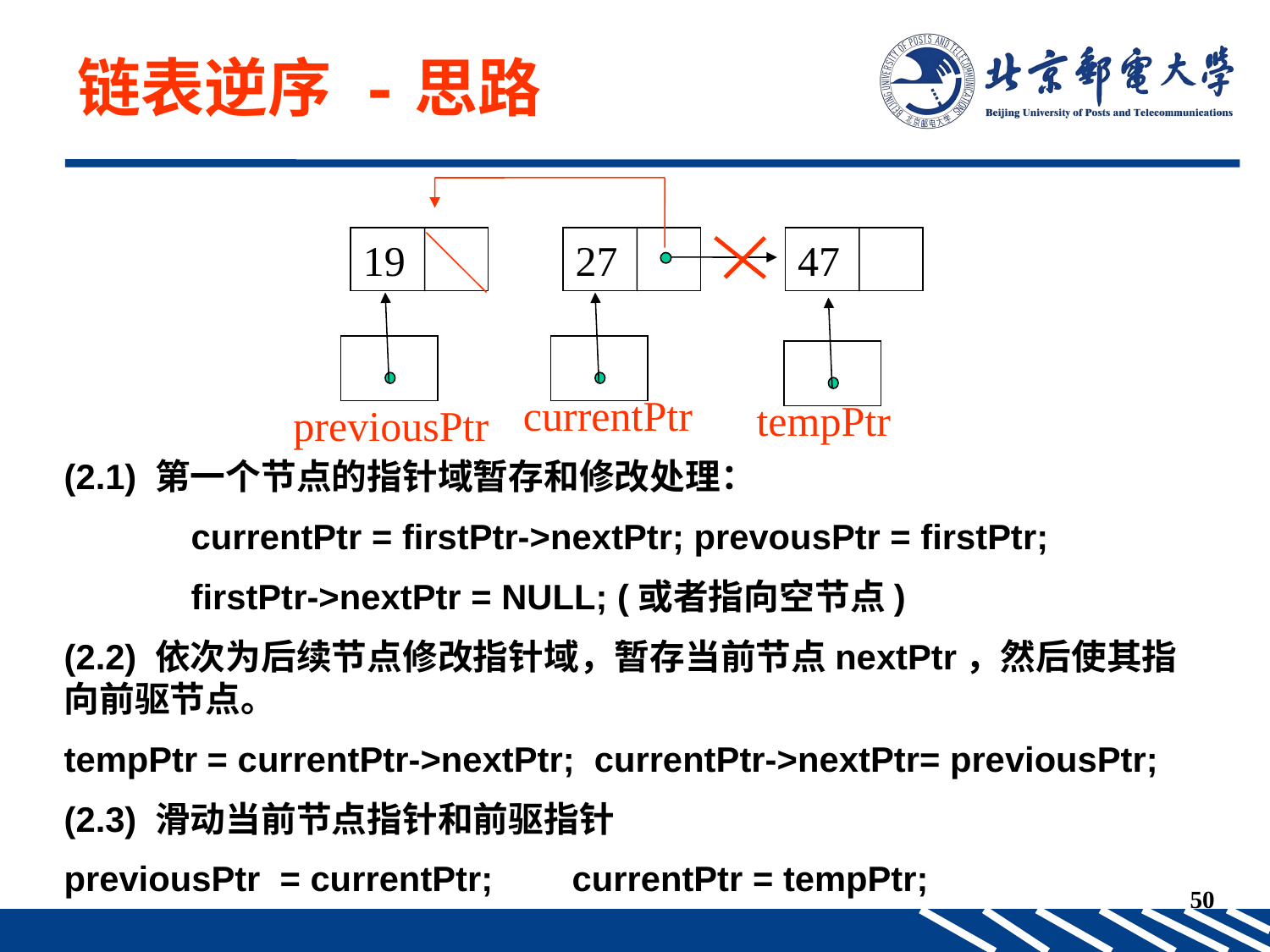

链表逆序 -思路

19

27

47

previousPtr

currentPtr

tempPtr
(2.1) 第一个节点的指针域暂存和修改处理：
	currentPtr = firstPtr->nextPtr; prevousPtr = firstPtr;
	firstPtr->nextPtr = NULL; (或者指向空节点)
(2.2) 依次为后续节点修改指针域，暂存当前节点nextPtr，然后使其指向前驱节点。
tempPtr = currentPtr->nextPtr;  currentPtr->nextPtr= previousPtr;
(2.3) 滑动当前节点指针和前驱指针
previousPtr  = currentPtr;   	currentPtr = tempPtr;

50